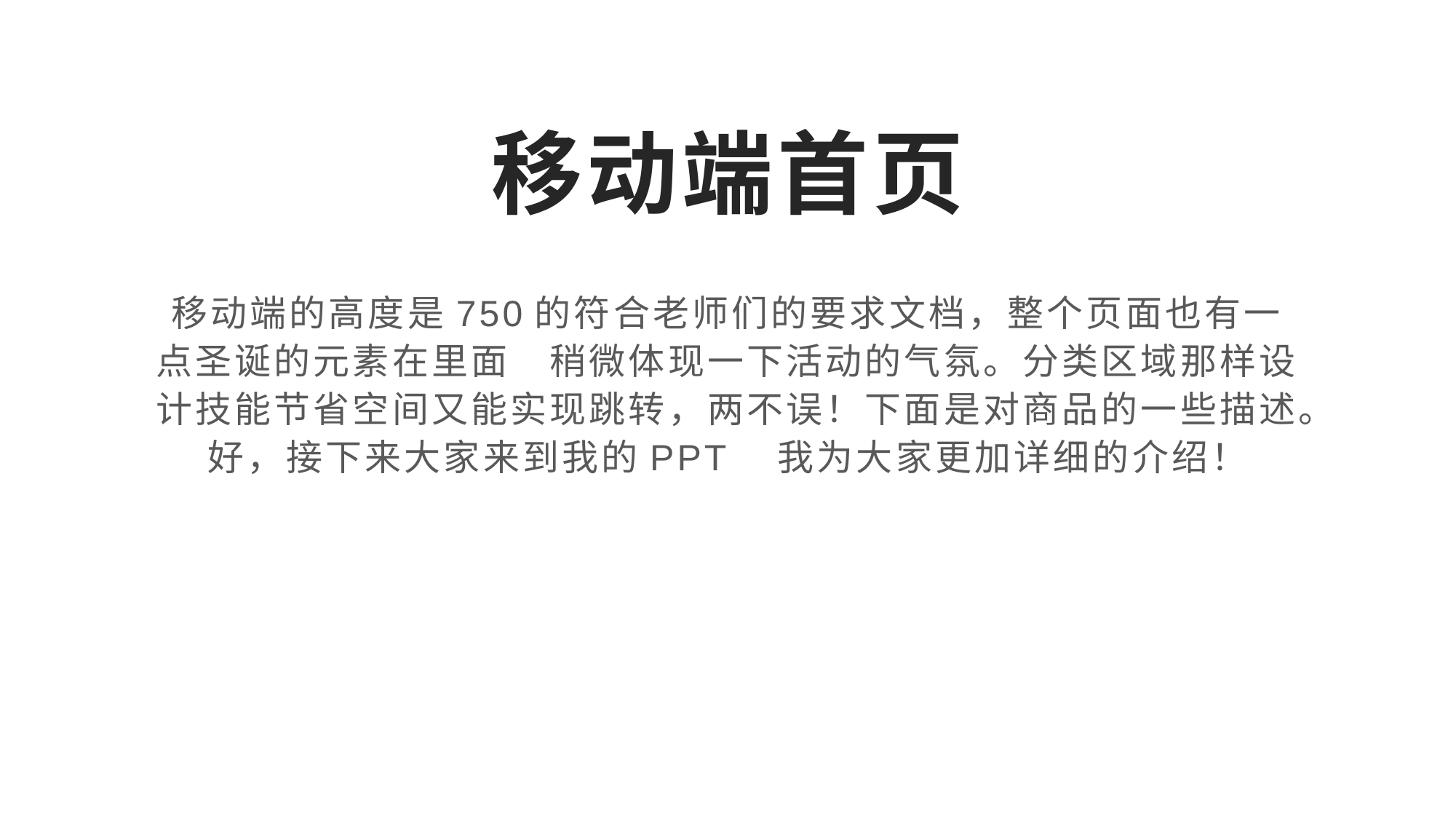

# 移动端首页
移动端的高度是750的符合老师们的要求文档，整个页面也有一点圣诞的元素在里面　稍微体现一下活动的气氛。分类区域那样设计技能节省空间又能实现跳转，两不误！下面是对商品的一些描述。好，接下来大家来到我的PPT　我为大家更加详细的介绍！